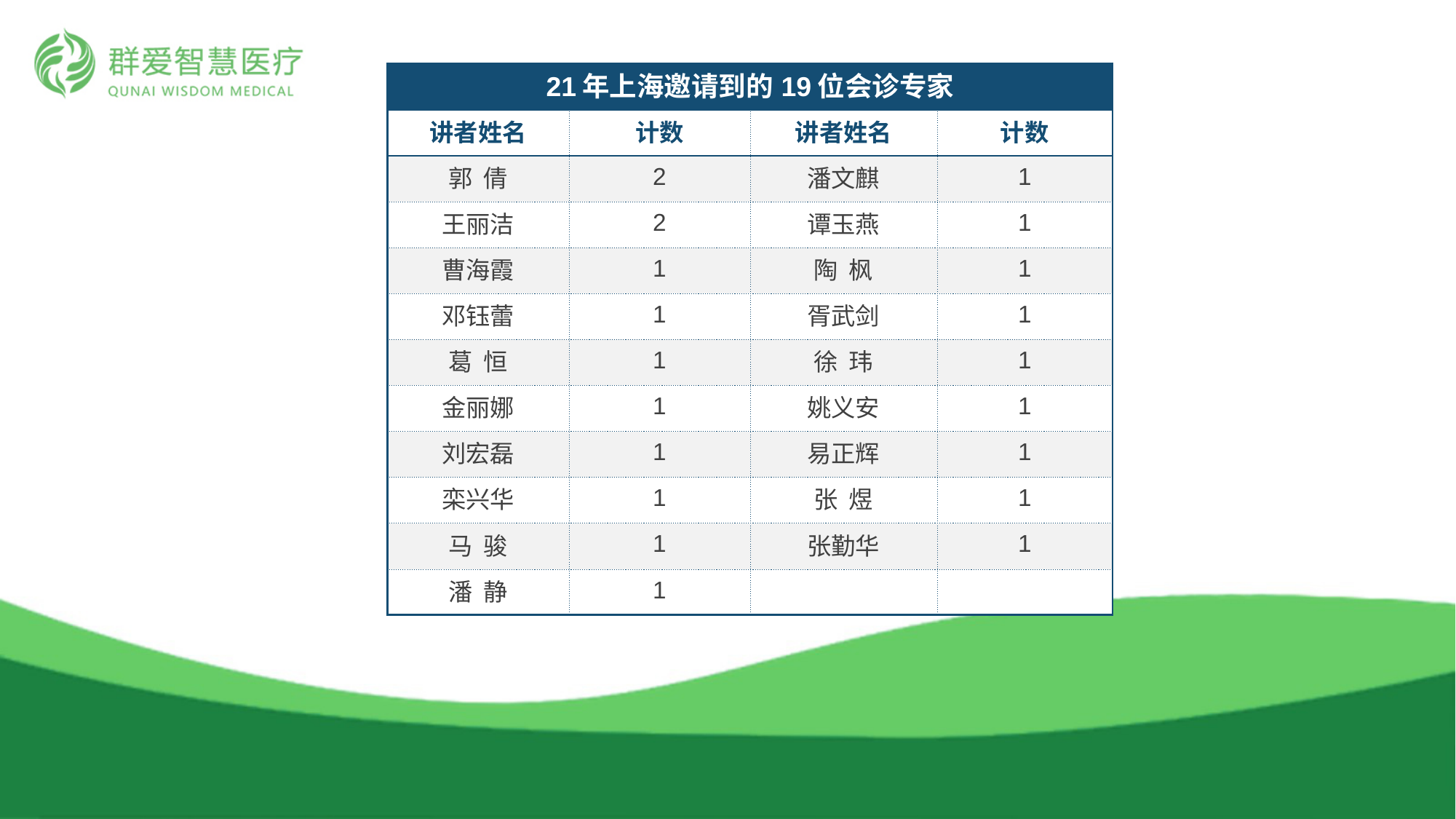

| 21年上海邀请到的19位会诊专家 |  |  |  |
| --- | --- | --- | --- |
| 讲者姓名 | 计数 | 讲者姓名 | 计数 |
| 郭 倩 | 2 | 潘文麒 | 1 |
| 王丽洁 | 2 | 谭玉燕 | 1 |
| 曹海霞 | 1 | 陶 枫 | 1 |
| 邓钰蕾 | 1 | 胥武剑 | 1 |
| 葛 恒 | 1 | 徐 玮 | 1 |
| 金丽娜 | 1 | 姚义安 | 1 |
| 刘宏磊 | 1 | 易正辉 | 1 |
| 栾兴华 | 1 | 张 煜 | 1 |
| 马 骏 | 1 | 张勤华 | 1 |
| 潘 静 | 1 |  |  |